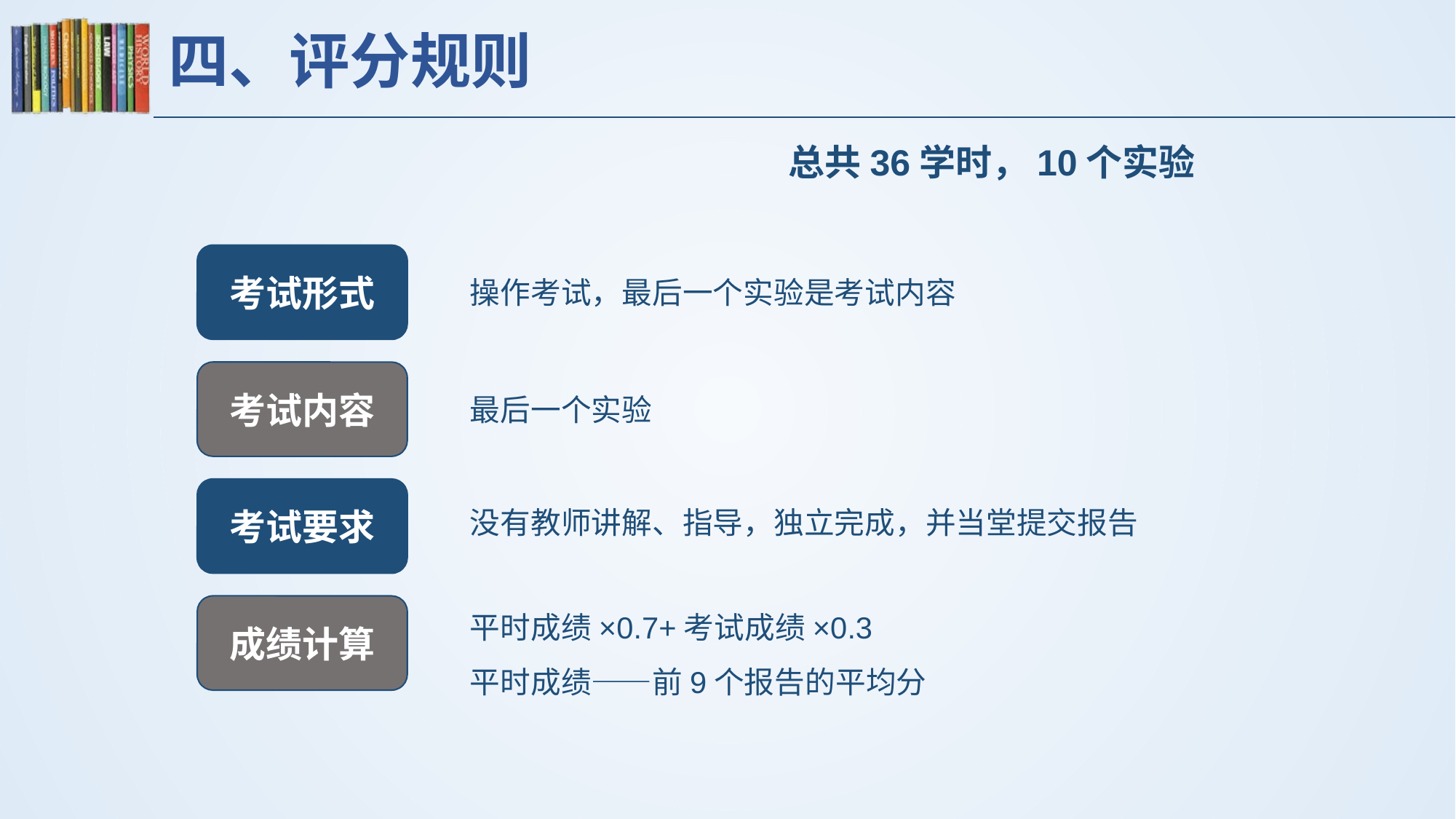

# 四、评分规则
总共36学时，10个实验
考试形式
操作考试，最后一个实验是考试内容
考试内容
最后一个实验
考试要求
没有教师讲解、指导，独立完成，并当堂提交报告
平时成绩×0.7+考试成绩×0.3
平时成绩——前9个报告的平均分
成绩计算